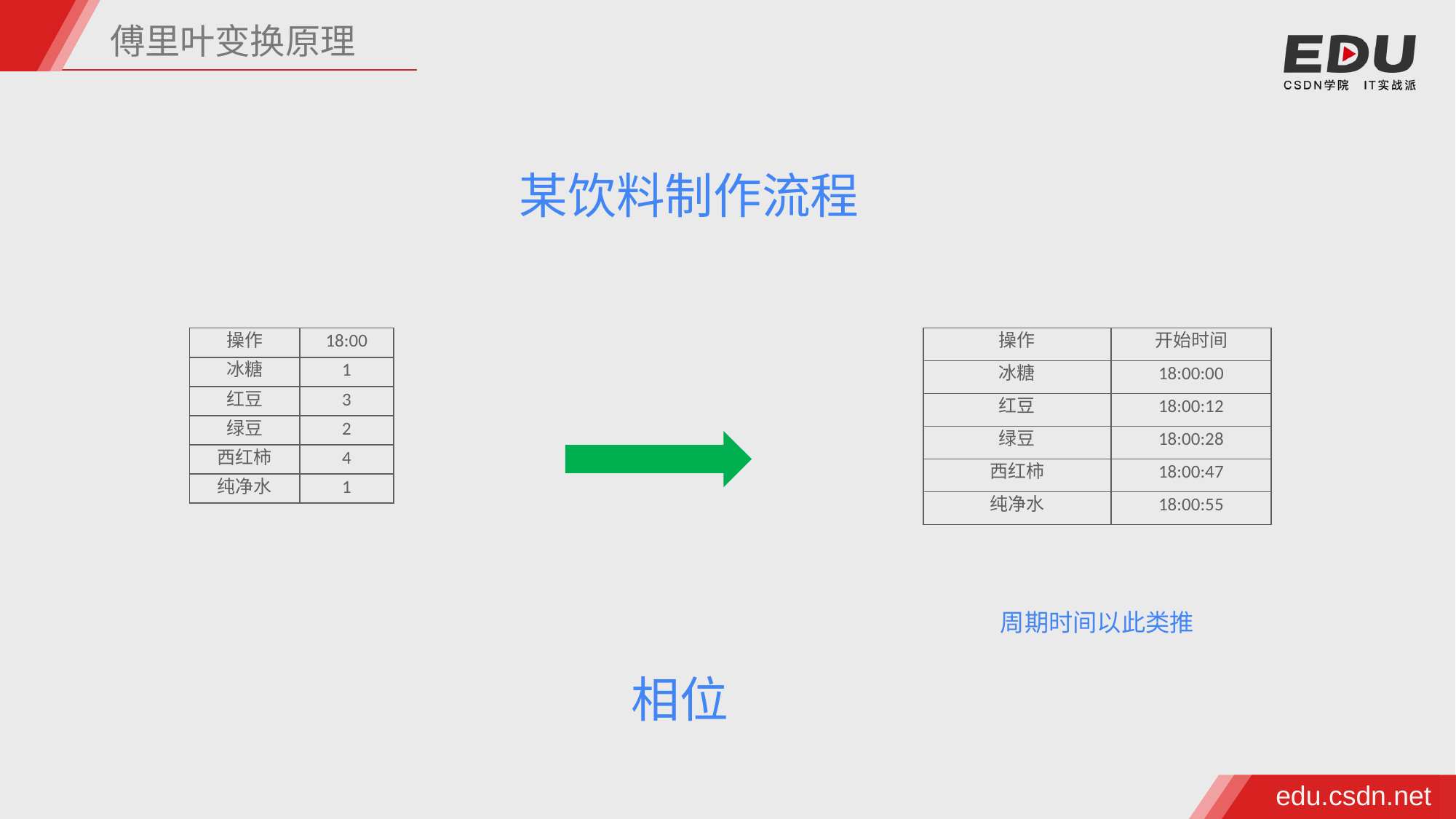

傅里叶变换原理
某饮料制作流程
| 操作 | 18:00 |
| --- | --- |
| 冰糖 | 1 |
| 红豆 | 3 |
| 绿豆 | 2 |
| 西红柿 | 4 |
| 纯净水 | 1 |
| 操作 | 开始时间 |
| --- | --- |
| 冰糖 | 18:00:00 |
| 红豆 | 18:00:12 |
| 绿豆 | 18:00:28 |
| 西红柿 | 18:00:47 |
| 纯净水 | 18:00:55 |

周期时间以此类推
相位